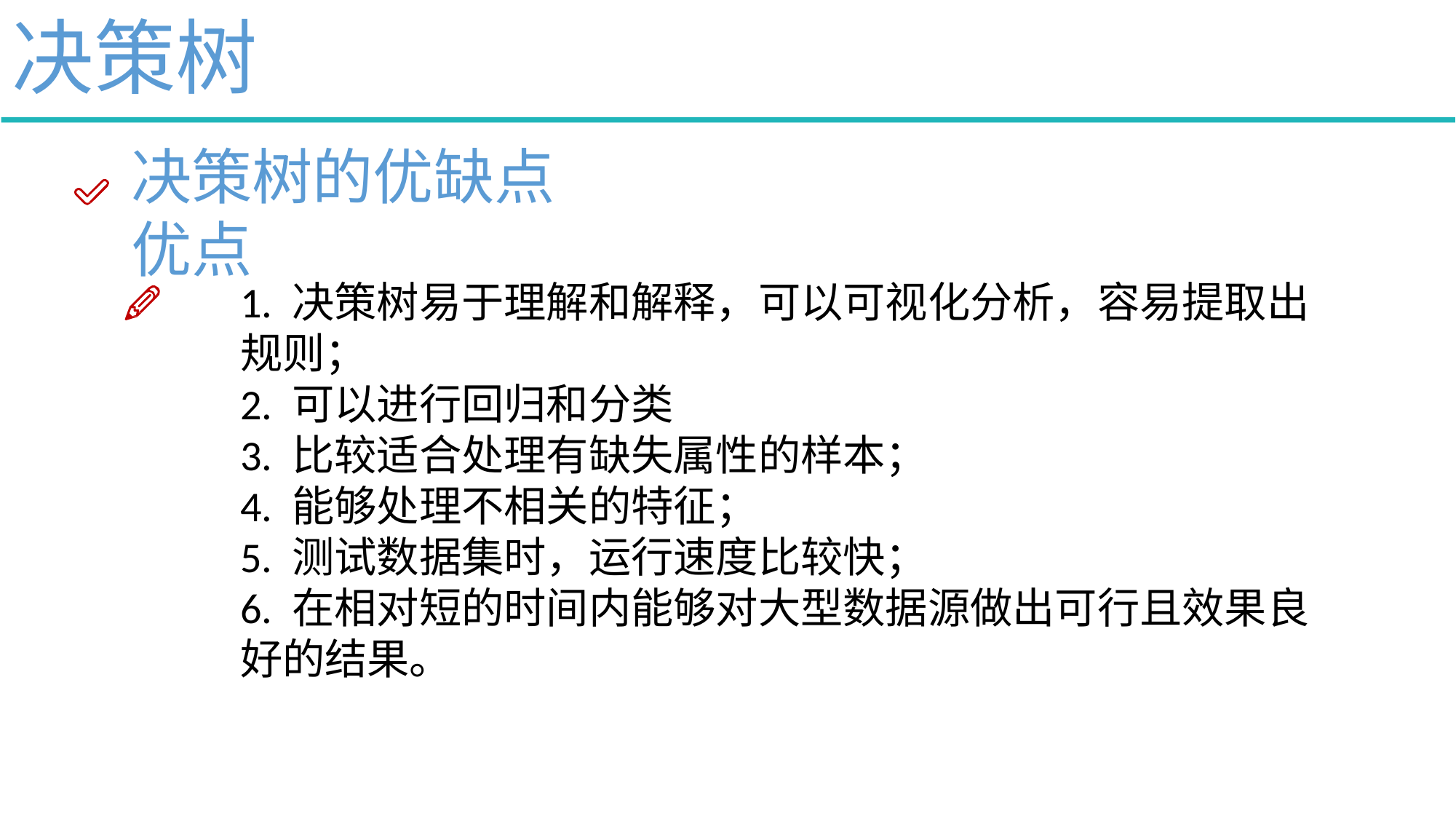

决策树

# 决策树的优缺点 优点
1. 决策树易于理解和解释，可以可视化分析，容易提取出规则；
2. 可以进行回归和分类
3. 比较适合处理有缺失属性的样本；
4. 能够处理不相关的特征；
5. 测试数据集时，运行速度比较快；
6. 在相对短的时间内能够对大型数据源做出可行且效果良好的结果。